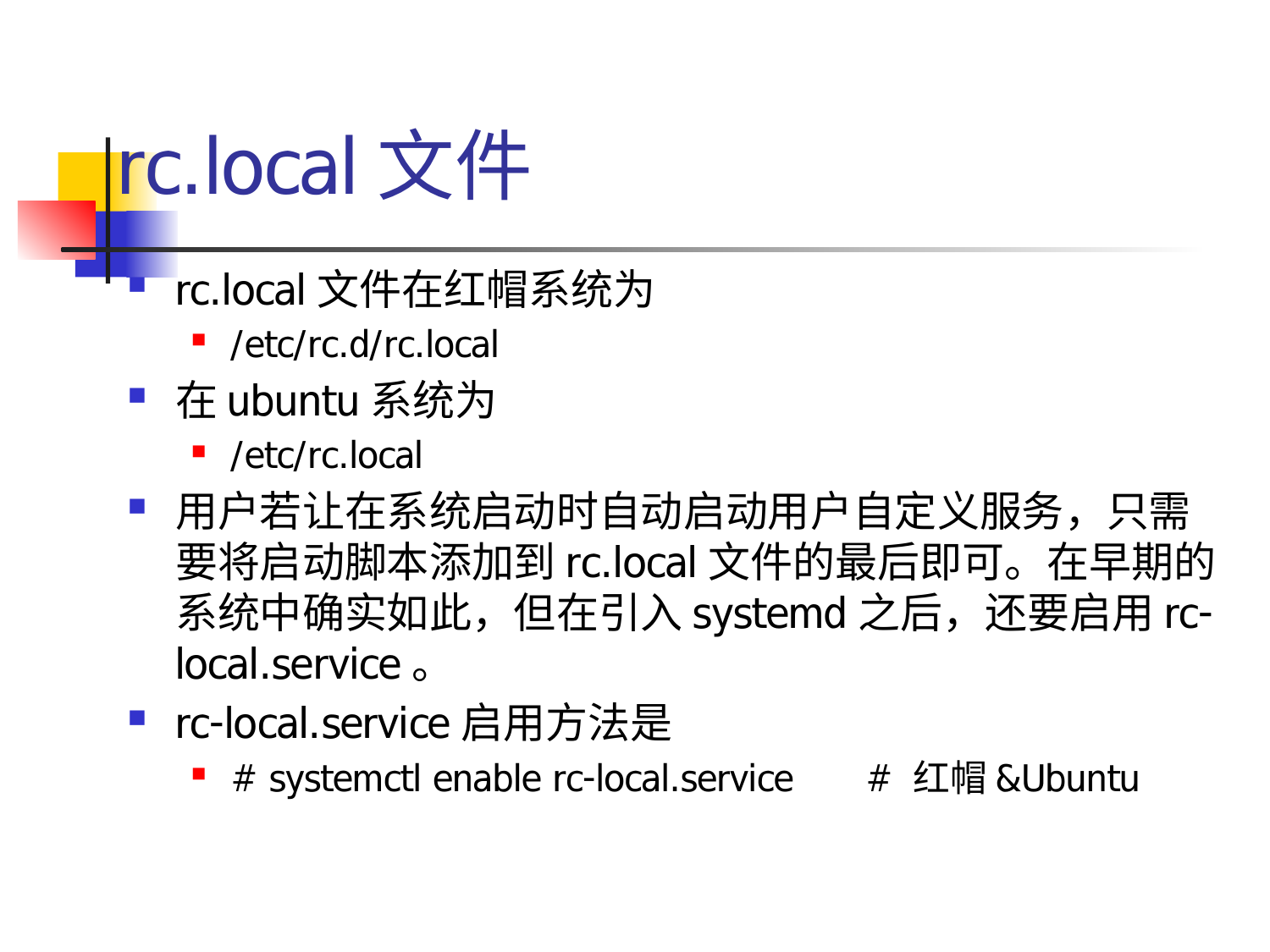

# rc.local文件
rc.local文件在红帽系统为
/etc/rc.d/rc.local
在ubuntu系统为
/etc/rc.local
用户若让在系统启动时自动启动用户自定义服务，只需要将启动脚本添加到rc.local文件的最后即可。在早期的系统中确实如此，但在引入systemd之后，还要启用rc-local.service。
rc-local.service启用方法是
# systemctl enable rc-local.service 	# 红帽&Ubuntu